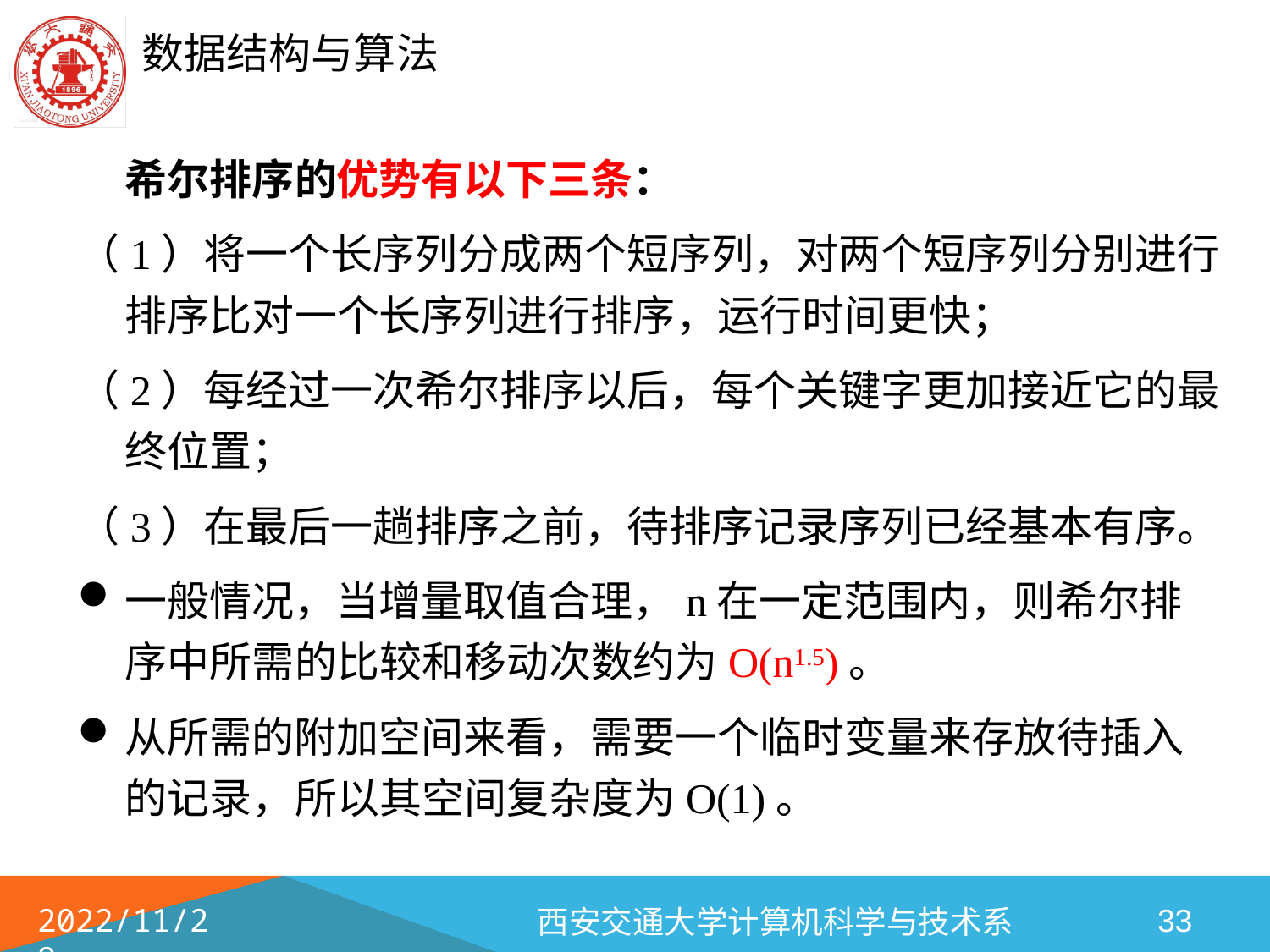

希尔排序的优势有以下三条：
（1）将一个长序列分成两个短序列，对两个短序列分别进行排序比对一个长序列进行排序，运行时间更快；
（2）每经过一次希尔排序以后，每个关键字更加接近它的最终位置；
（3）在最后一趟排序之前，待排序记录序列已经基本有序。
一般情况，当增量取值合理，n在一定范围内，则希尔排序中所需的比较和移动次数约为O(n1.5)。
从所需的附加空间来看，需要一个临时变量来存放待插入的记录，所以其空间复杂度为O(1)。